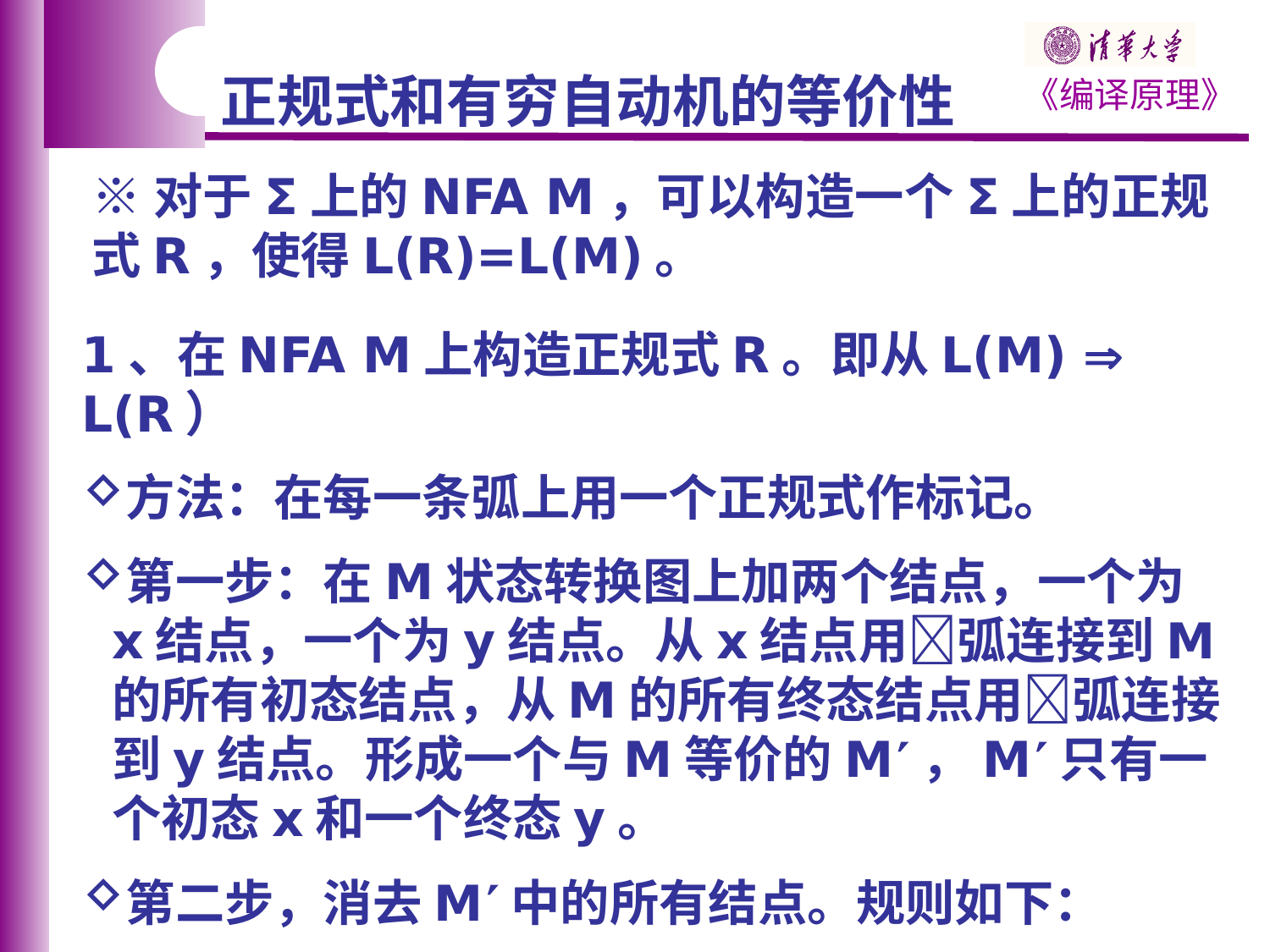

正规式和有穷自动机的等价性
※对于Σ上的NFA M，可以构造一个Σ上的正规式R，使得L(R)=L(M)。
1、在NFA M上构造正规式R。即从L(M) ⇒ L(R）
方法：在每一条弧上用一个正规式作标记。
第一步：在M状态转换图上加两个结点，一个为x结点，一个为y结点。从x结点用ε弧连接到M的所有初态结点，从M的所有终态结点用ε弧连接到y结点。形成一个与M等价的M′，M′只有一个初态x和一个终态y。
第二步，消去M′中的所有结点。规则如下：